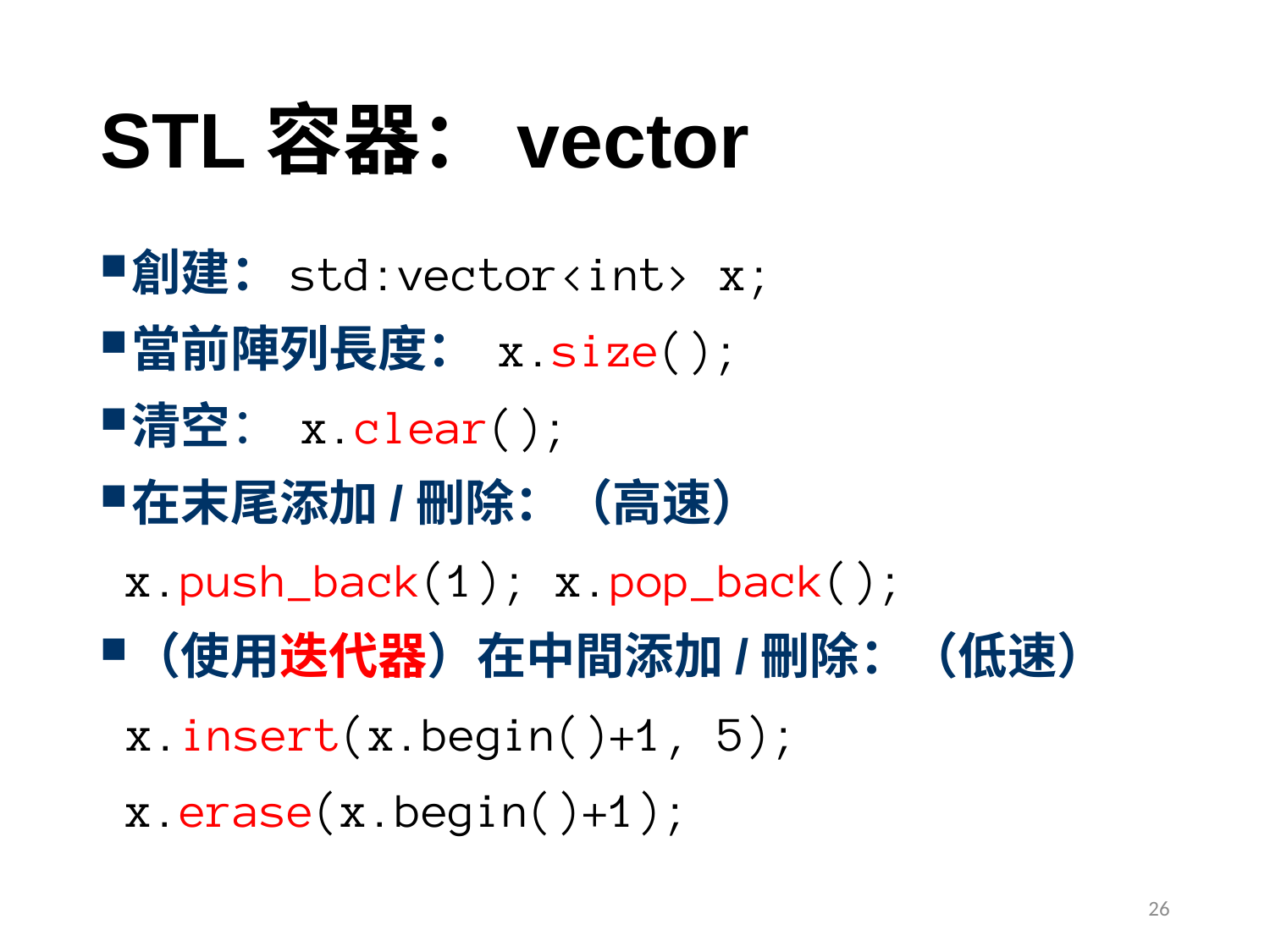

# STL容器：vector
創建：std:vector<int> x;
當前陣列長度： x.size();
清空： x.clear();
在末尾添加/刪除：（高速）
 x.push_back(1); x.pop_back();
（使用迭代器）在中間添加/刪除：（低速）
  x.insert(x.begin()+1, 5);
 x.erase(x.begin()+1);
26